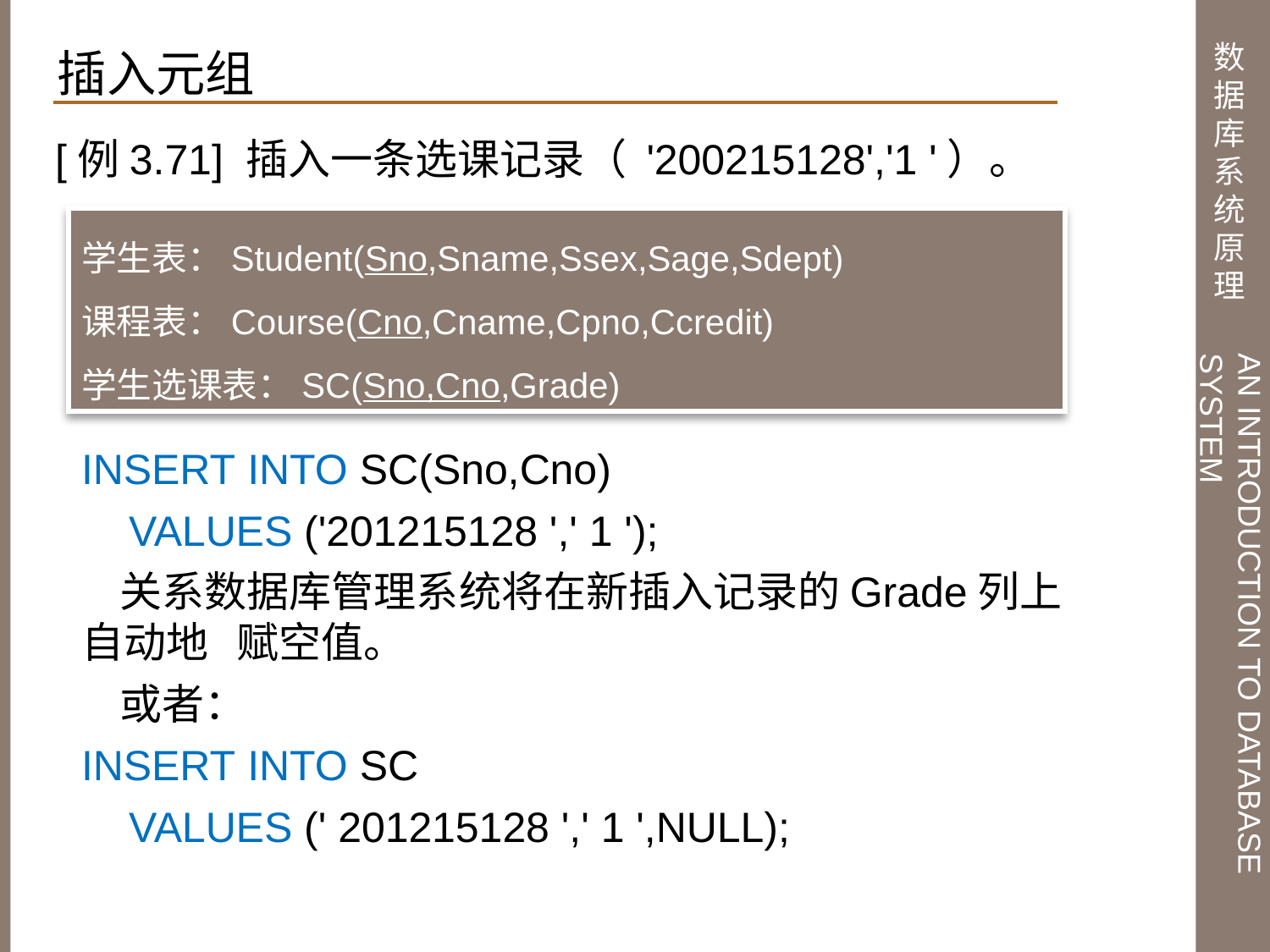

插入元组
[例3.71] 插入一条选课记录（ '200215128','1 '）。

学生表：Student(Sno,Sname,Ssex,Sage,Sdept)
课程表：Course(Cno,Cname,Cpno,Ccredit)
学生选课表：SC(Sno,Cno,Grade)
INSERT INTO SC(Sno,Cno)
    VALUES ('201215128 ',' 1 ');
   关系数据库管理系统将在新插入记录的Grade列上自动地   赋空值。
   或者：
INSERT INTO SC
    VALUES (' 201215128 ',' 1 ',NULL);